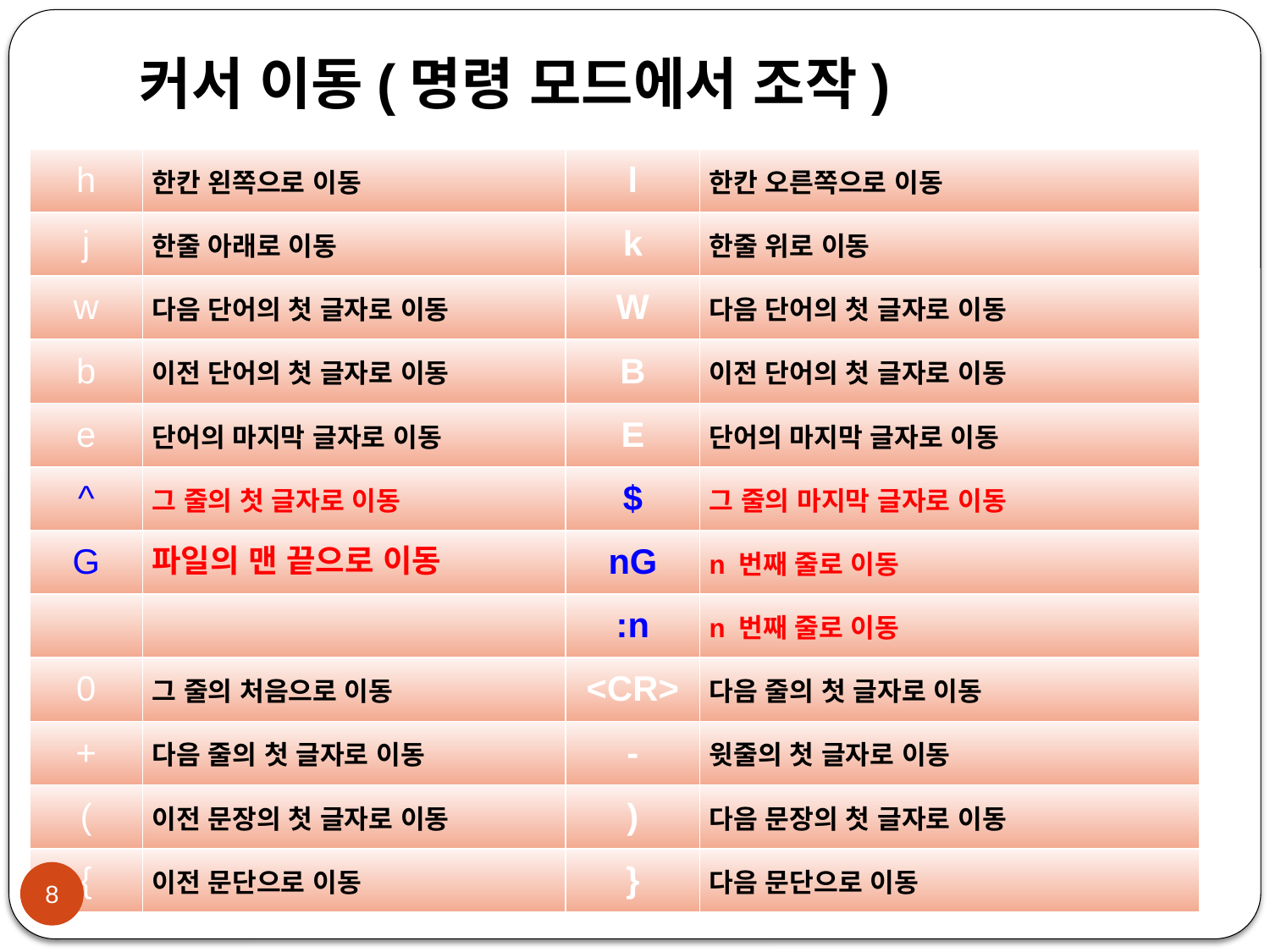

# 커서 이동(명령 모드에서 조작)
| h | 한칸 왼쪽으로 이동 | l | 한칸 오른쪽으로 이동 |
| --- | --- | --- | --- |
| j | 한줄 아래로 이동 | k | 한줄 위로 이동 |
| w | 다음 단어의 첫 글자로 이동 | W | 다음 단어의 첫 글자로 이동 |
| b | 이전 단어의 첫 글자로 이동 | B | 이전 단어의 첫 글자로 이동 |
| e | 단어의 마지막 글자로 이동 | E | 단어의 마지막 글자로 이동 |
| ^ | 그 줄의 첫 글자로 이동 | $ | 그 줄의 마지막 글자로 이동 |
| G | 파일의 맨 끝으로 이동 | nG | n 번째 줄로 이동 |
|  |  | :n | n 번째 줄로 이동 |
| 0 | 그 줄의 처음으로 이동 | <CR> | 다음 줄의 첫 글자로 이동 |
| + | 다음 줄의 첫 글자로 이동 | - | 윗줄의 첫 글자로 이동 |
| ( | 이전 문장의 첫 글자로 이동 | ) | 다음 문장의 첫 글자로 이동 |
| { | 이전 문단으로 이동 | } | 다음 문단으로 이동 |
8